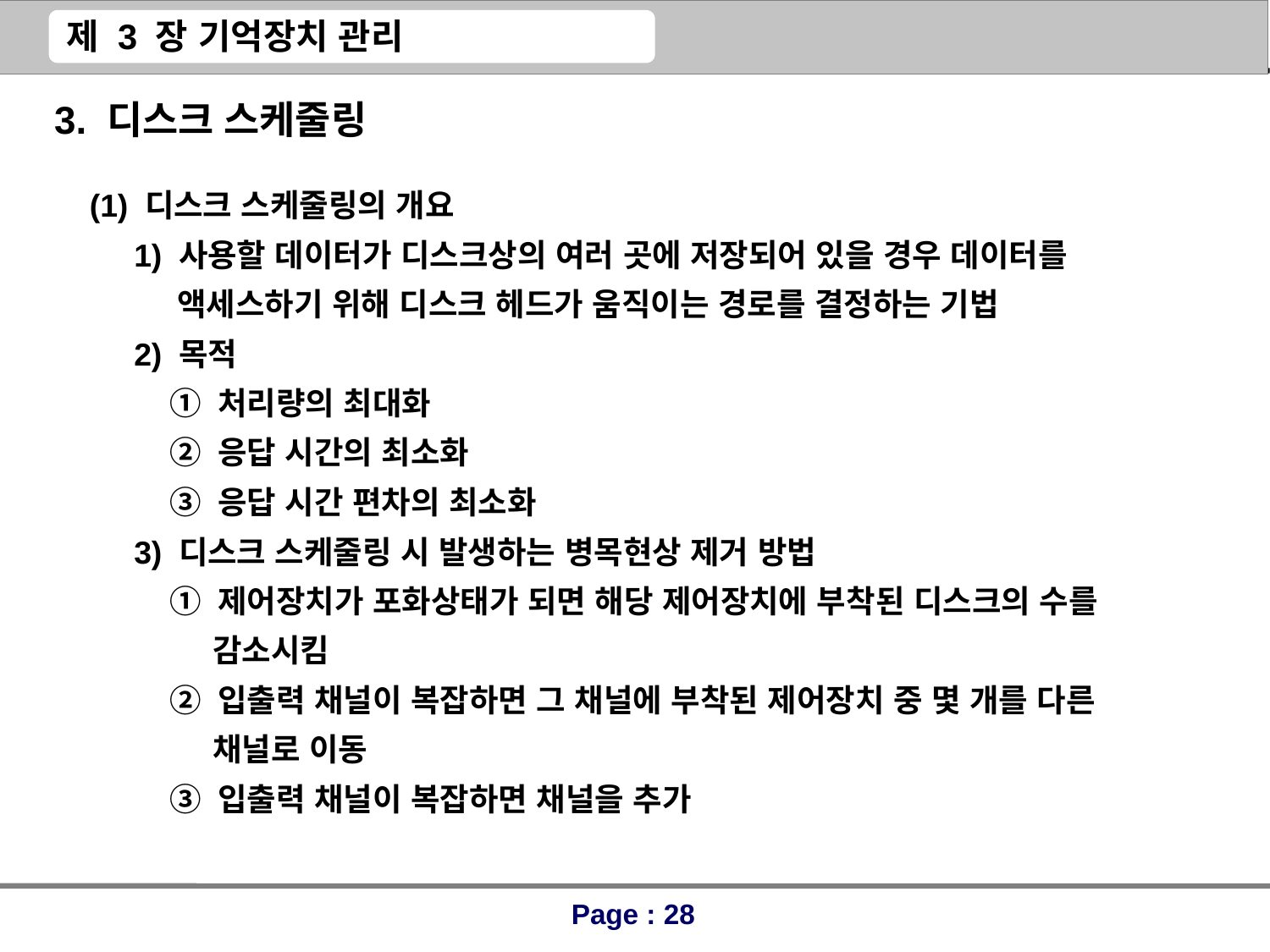

3. 디스크 스케줄링
(1) 디스크 스케줄링의 개요
     1) 사용할 데이터가 디스크상의 여러 곳에 저장되어 있을 경우 데이터를
         액세스하기 위해 디스크 헤드가 움직이는 경로를 결정하는 기법
     2) 목적
         ① 처리량의 최대화
         ② 응답 시간의 최소화
         ③ 응답 시간 편차의 최소화
     3) 디스크 스케줄링 시 발생하는 병목현상 제거 방법
         ① 제어장치가 포화상태가 되면 해당 제어장치에 부착된 디스크의 수를
             감소시킴
         ② 입출력 채널이 복잡하면 그 채널에 부착된 제어장치 중 몇 개를 다른
             채널로 이동
         ③ 입출력 채널이 복잡하면 채널을 추가
Page : 28